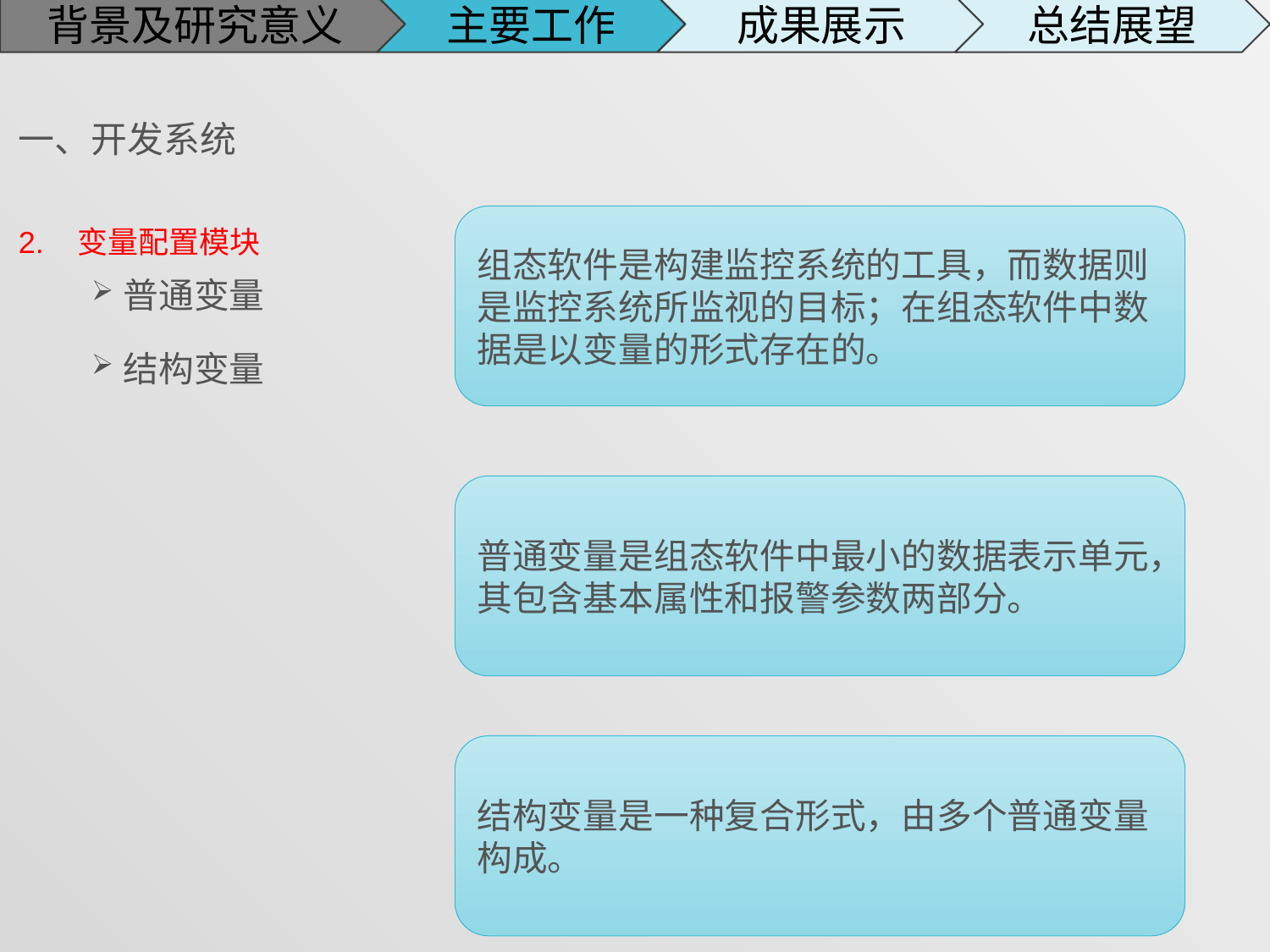

背景及研究意义
主要工作
成果展示
总结展望
一、开发系统
变量配置模块
组态软件是构建监控系统的工具，而数据则是监控系统所监视的目标；在组态软件中数据是以变量的形式存在的。
普通变量
结构变量
普通变量是组态软件中最小的数据表示单元，其包含基本属性和报警参数两部分。
结构变量是一种复合形式，由多个普通变量构成。